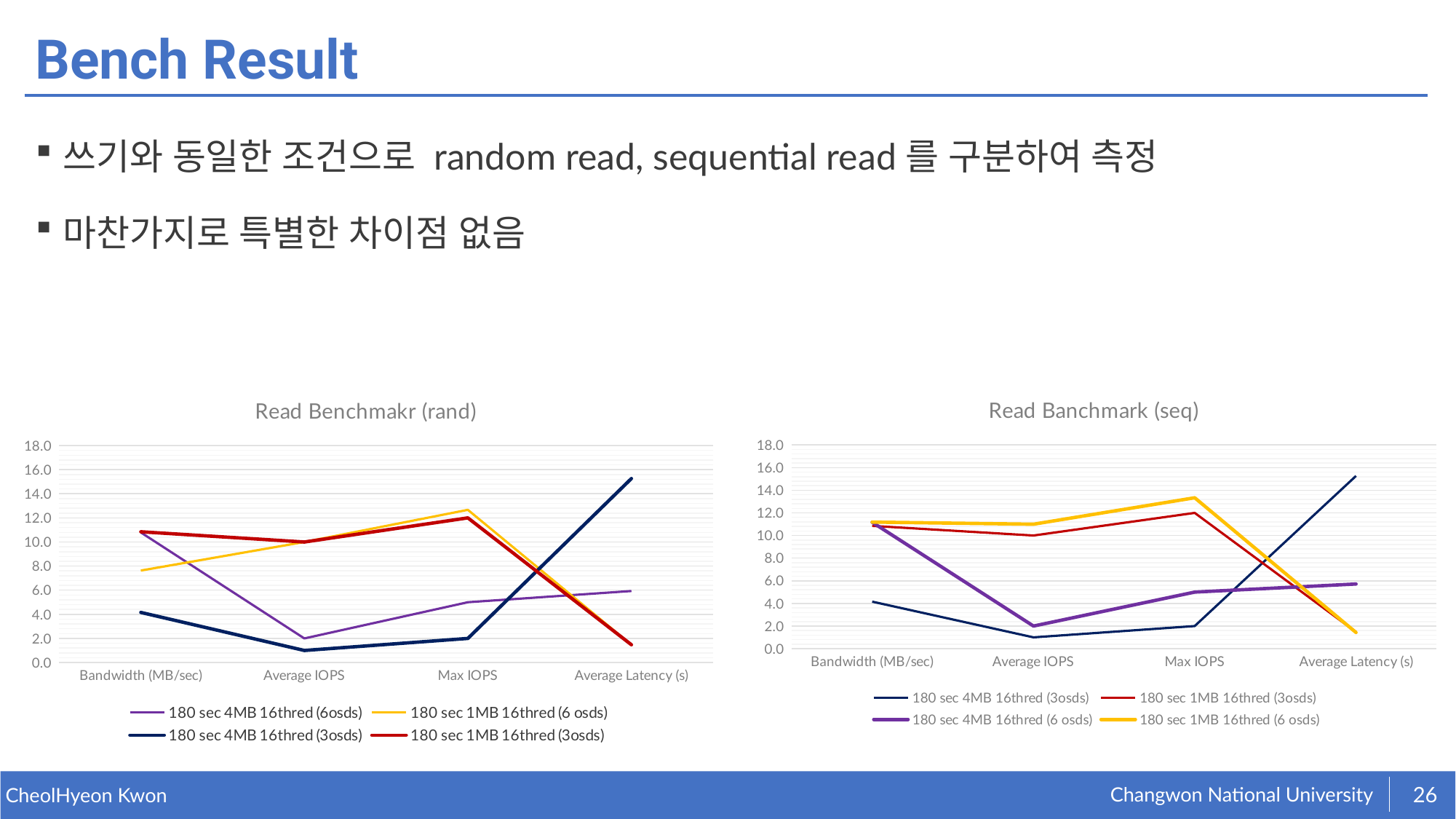

# Bench Result
쓰기와 동일한 조건으로 random read, sequential read를 구분하여 측정
마찬가지로 특별한 차이점 없음

### Chart: Read Benchmakr (rand)

| Category | 180 sec 4MB 16thred (6osds) | 180 sec 1MB 16thred (6 osds) | 180 sec 4MB 16thred (3osds) | 180 sec 1MB 16thred (3osds) |
|---|---|---|---|---|
| Bandwidth (MB/sec) | 10.795666666666667 | 7.628239333333333 | 4.155266666666667 | 10.850333333333333 |
| Average IOPS | 2.0 | 10.0 | 1.0 | 10.0 |
| Max IOPS | 5.0 | 12.666666666666666 | 2.0 | 12.0 |
| Average Latency (s) | 5.931816666666667 | 1.4690900000000002 | 15.262533333333336 | 1.4738333333333333 |

### Chart: Read Banchmark (seq)

| Category | 180 sec 4MB 16thred (3osds) | 180 sec 1MB 16thred (3osds) | 180 sec 4MB 16thred (6 osds) | 180 sec 1MB 16thred (6 osds) |
|---|---|---|---|---|
| Bandwidth (MB/sec) | 4.155266666666667 | 10.850333333333333 | 11.1731 | 11.184533333333334 |
| Average IOPS | 1.0 | 10.0 | 2.0 | 11.0 |
| Max IOPS | 2.0 | 12.0 | 5.0 | 13.333333333333334 |
| Average Latency (s) | 15.262533333333336 | 1.4738333333333333 | 5.713359999999999 | 1.4284299999999999 |
26